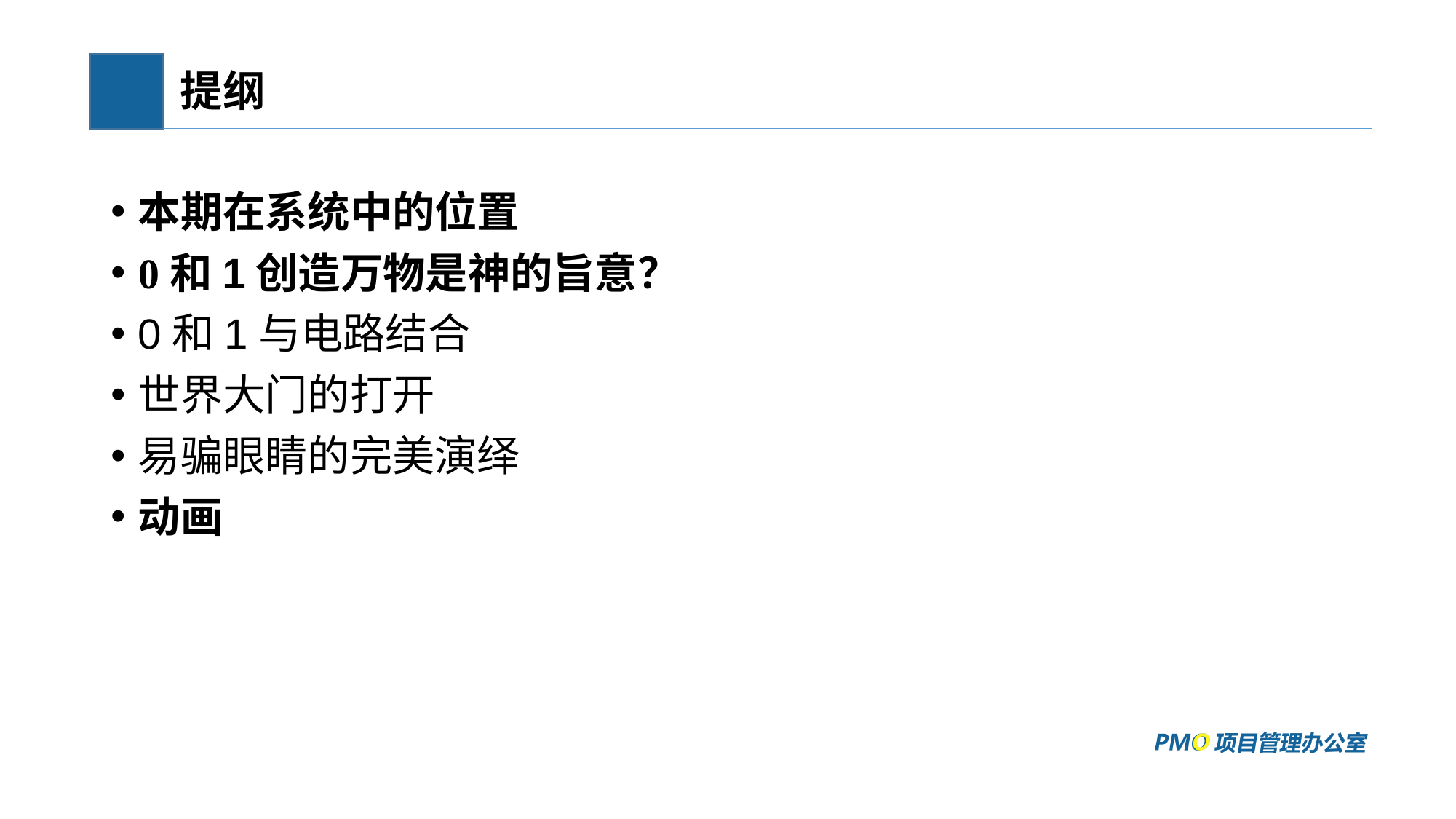

# 提纲
本期在系统中的位置
0和1创造万物是神的旨意？
0和1与电路结合
世界大门的打开
易骗眼睛的完美演绎
动画